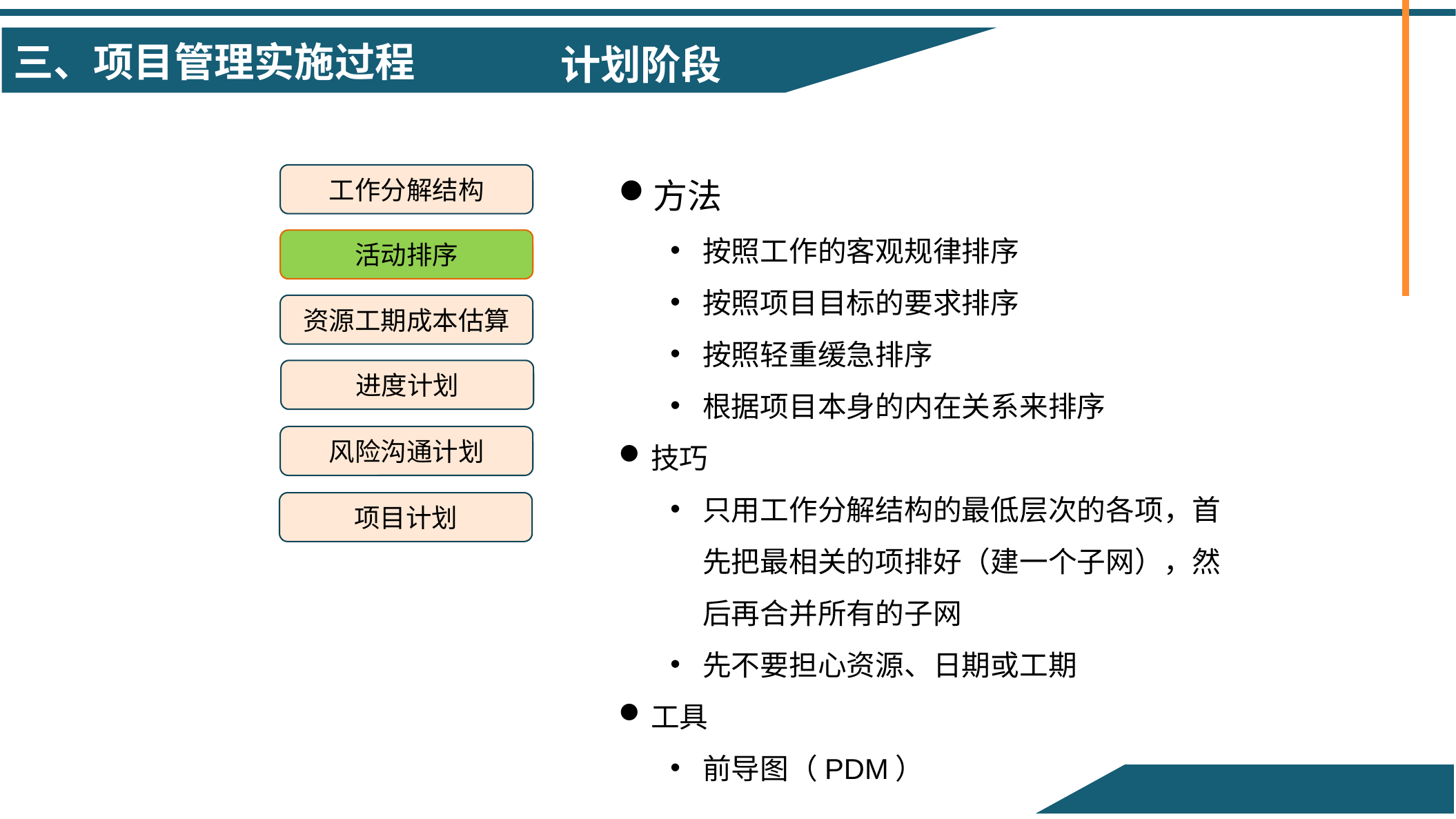

计划阶段
方法
按照工作的客观规律排序
按照项目目标的要求排序
按照轻重缓急排序
根据项目本身的内在关系来排序
技巧
只用工作分解结构的最低层次的各项，首先把最相关的项排好（建一个子网），然后再合并所有的子网
先不要担心资源、日期或工期
工具
前导图（PDM）
工作分解结构
活动排序
资源工期成本估算
进度计划
风险沟通计划
项目计划